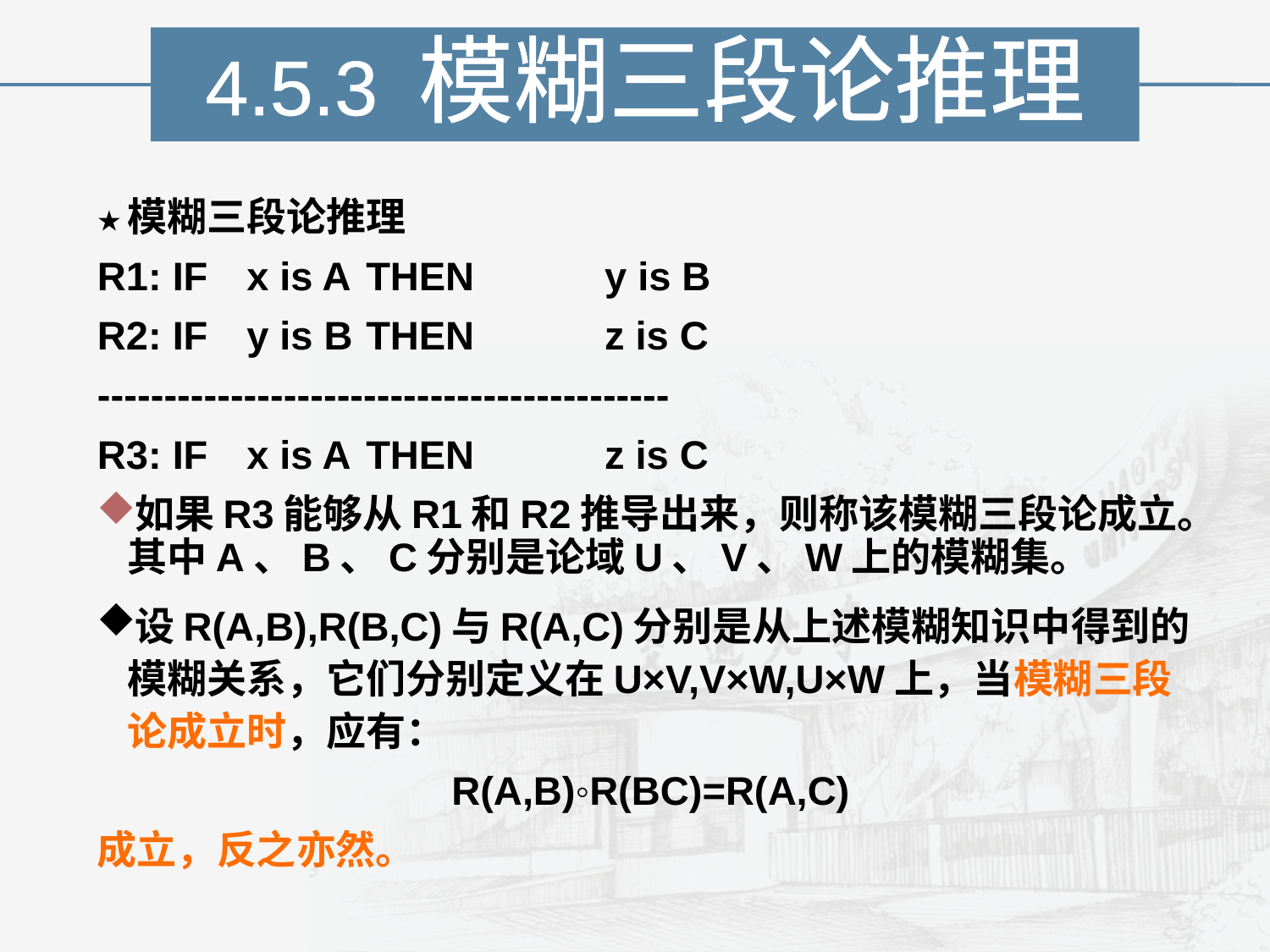

4.5.3 模糊三段论推理
模糊三段论推理
R1: IF 	x is A 	THEN 	y is B
R2: IF 	y is B 		THEN 	z is C
-------------------------------------------
R3: IF 	x is A 	THEN 	z is C
如果R3能够从R1和R2推导出来，则称该模糊三段论成立。其中A、B、C分别是论域U、V、W上的模糊集。
设R(A,B),R(B,C)与R(A,C)分别是从上述模糊知识中得到的模糊关系，它们分别定义在U×V,V×W,U×W上，当模糊三段论成立时，应有：
R(A,B)◦R(BC)=R(A,C)
成立，反之亦然。
50